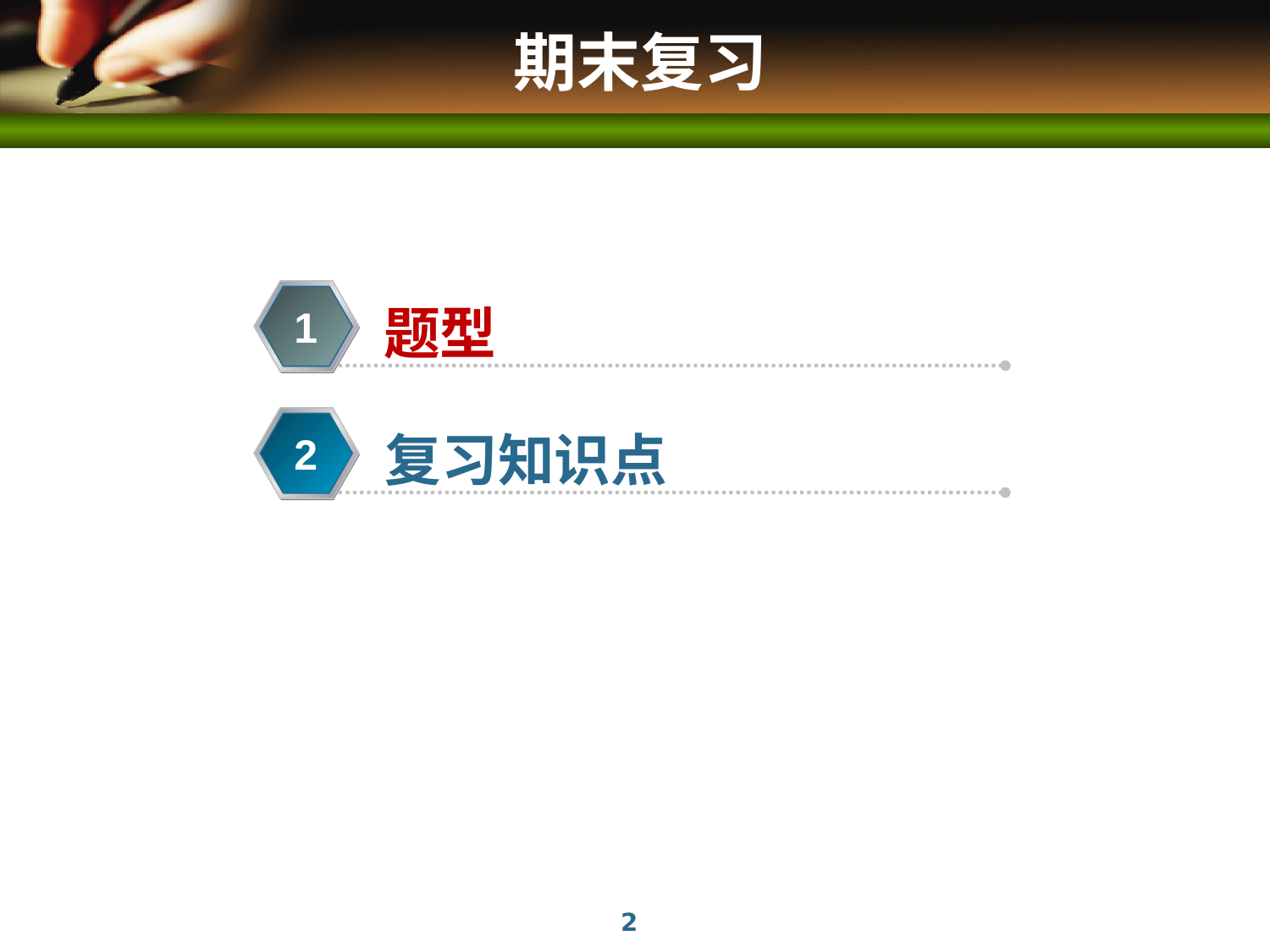

# 期末复习

题型
1

复习知识点
2

2